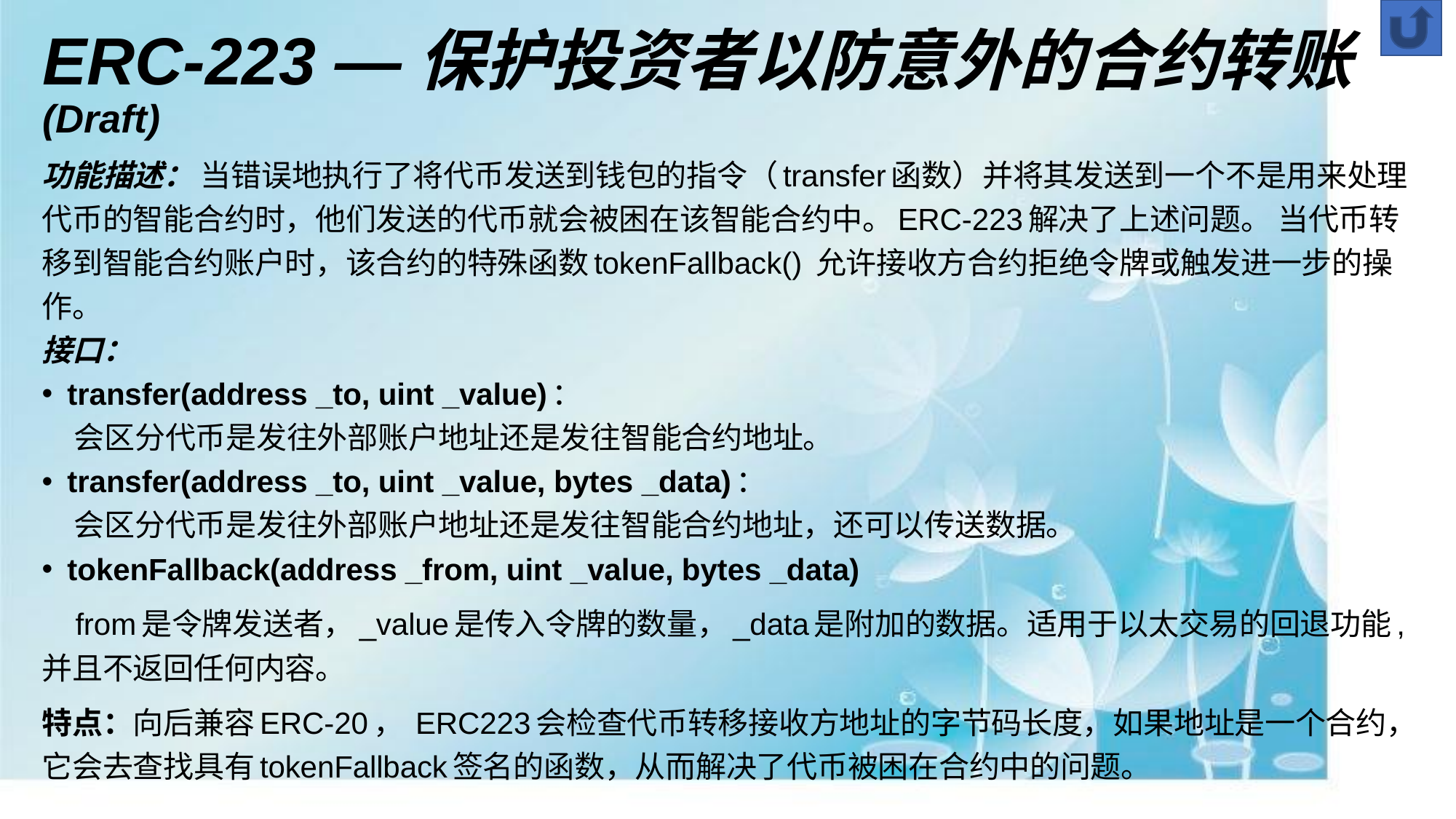

# ERC-223 —保护投资者以防意外的合约转账 (Draft)
功能描述： 当错误地执行了将代币发送到钱包的指令（transfer函数）并将其发送到一个不是用来处理代币的智能合约时，他们发送的代币就会被困在该智能合约中。ERC-223解决了上述问题。 当代币转移到智能合约账户时，该合约的特殊函数tokenFallback() 允许接收方合约拒绝令牌或触发进一步的操作。
接口：
transfer(address _to, uint _value)：
    会区分代币是发往外部账户地址还是发往智能合约地址。
transfer(address _to, uint _value, bytes _data)：
    会区分代币是发往外部账户地址还是发往智能合约地址，还可以传送数据。
tokenFallback(address _from, uint _value, bytes _data)
    from是令牌发送者，_value是传入令牌的数量，_data是附加的数据。适用于以太交易的回退功能,并且不返回任何内容。
特点：向后兼容ERC-20， ERC223会检查代币转移接收方地址的字节码长度，如果地址是一个合约，它会去查找具有tokenFallback签名的函数，从而解决了代币被困在合约中的问题。